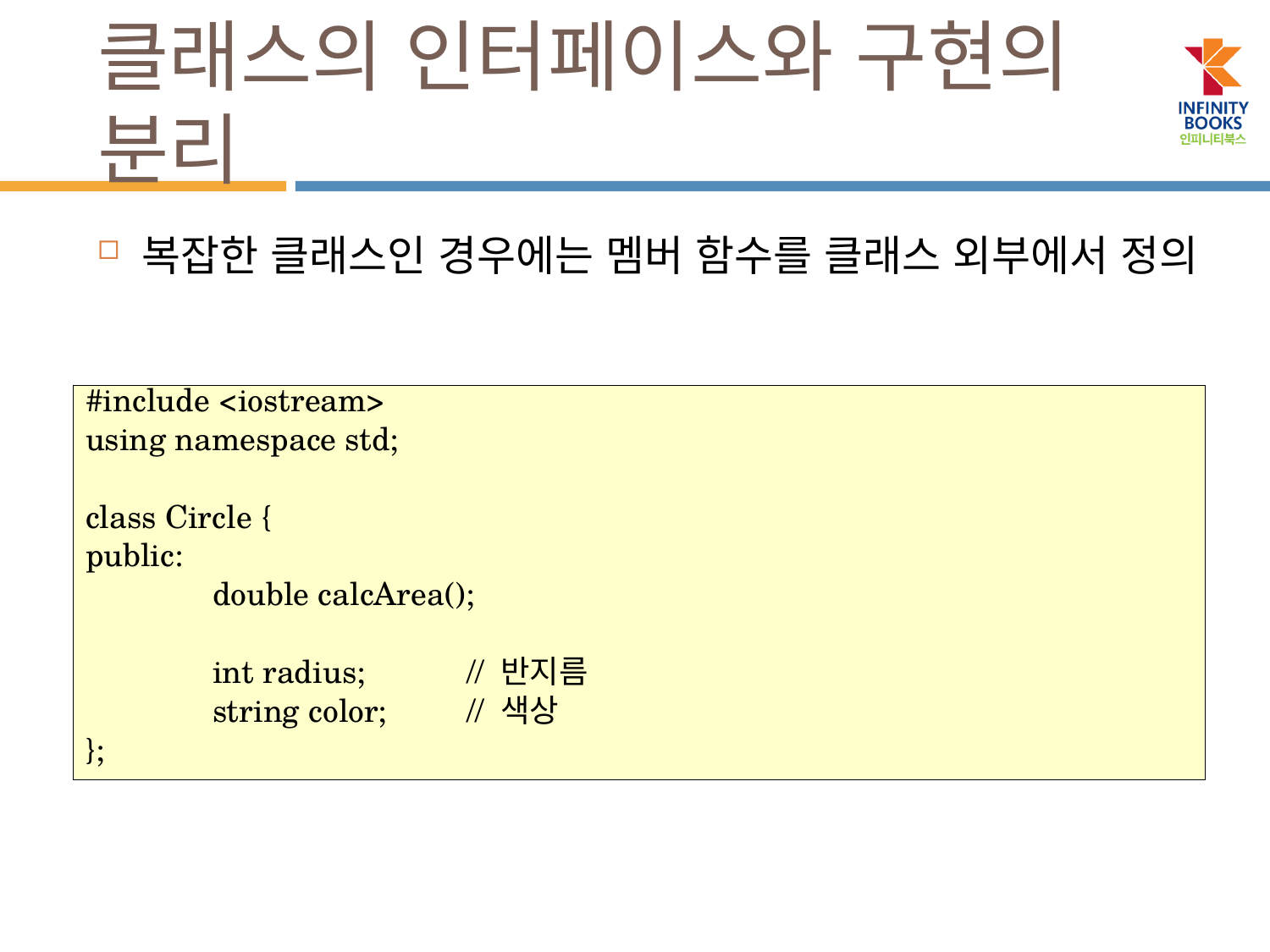

# 클래스의 인터페이스와 구현의 분리
복잡한 클래스인 경우에는 멤버 함수를 클래스 외부에서 정의
#include <iostream>
using namespace std;

class Circle {
public:
	double calcArea();

	int radius; 	// 반지름
	string color;	// 색상
};